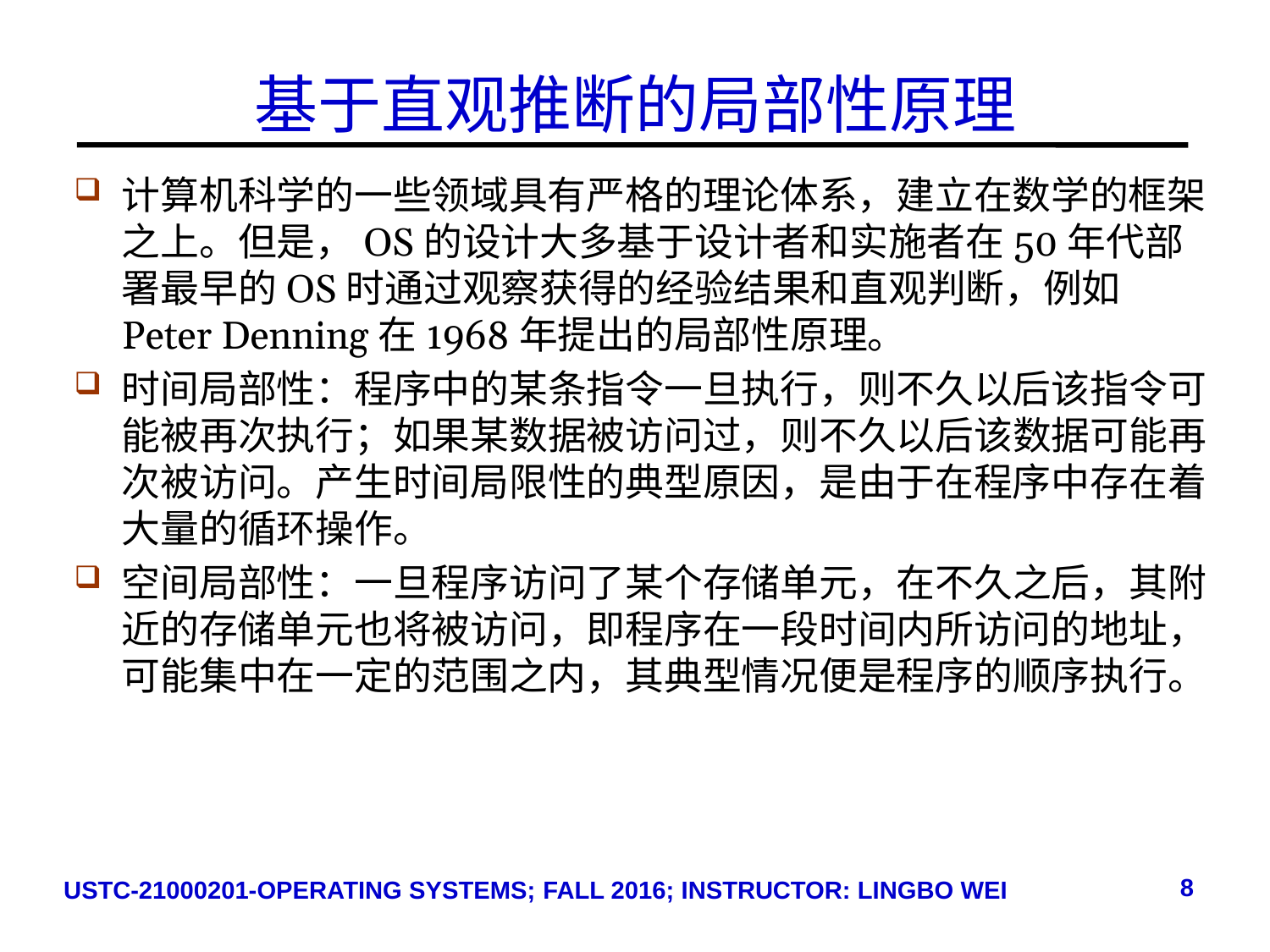

# 基于直观推断的局部性原理
计算机科学的一些领域具有严格的理论体系，建立在数学的框架之上。但是，OS的设计大多基于设计者和实施者在50年代部署最早的OS时通过观察获得的经验结果和直观判断，例如Peter Denning在1968年提出的局部性原理。
时间局部性：程序中的某条指令一旦执行，则不久以后该指令可能被再次执行；如果某数据被访问过，则不久以后该数据可能再次被访问。产生时间局限性的典型原因，是由于在程序中存在着大量的循环操作。
空间局部性：一旦程序访问了某个存储单元，在不久之后，其附近的存储单元也将被访问，即程序在一段时间内所访问的地址，可能集中在一定的范围之内，其典型情况便是程序的顺序执行。
8
USTC-21000201-OPERATING SYSTEMS; FALL 2016; INSTRUCTOR: LINGBO WEI